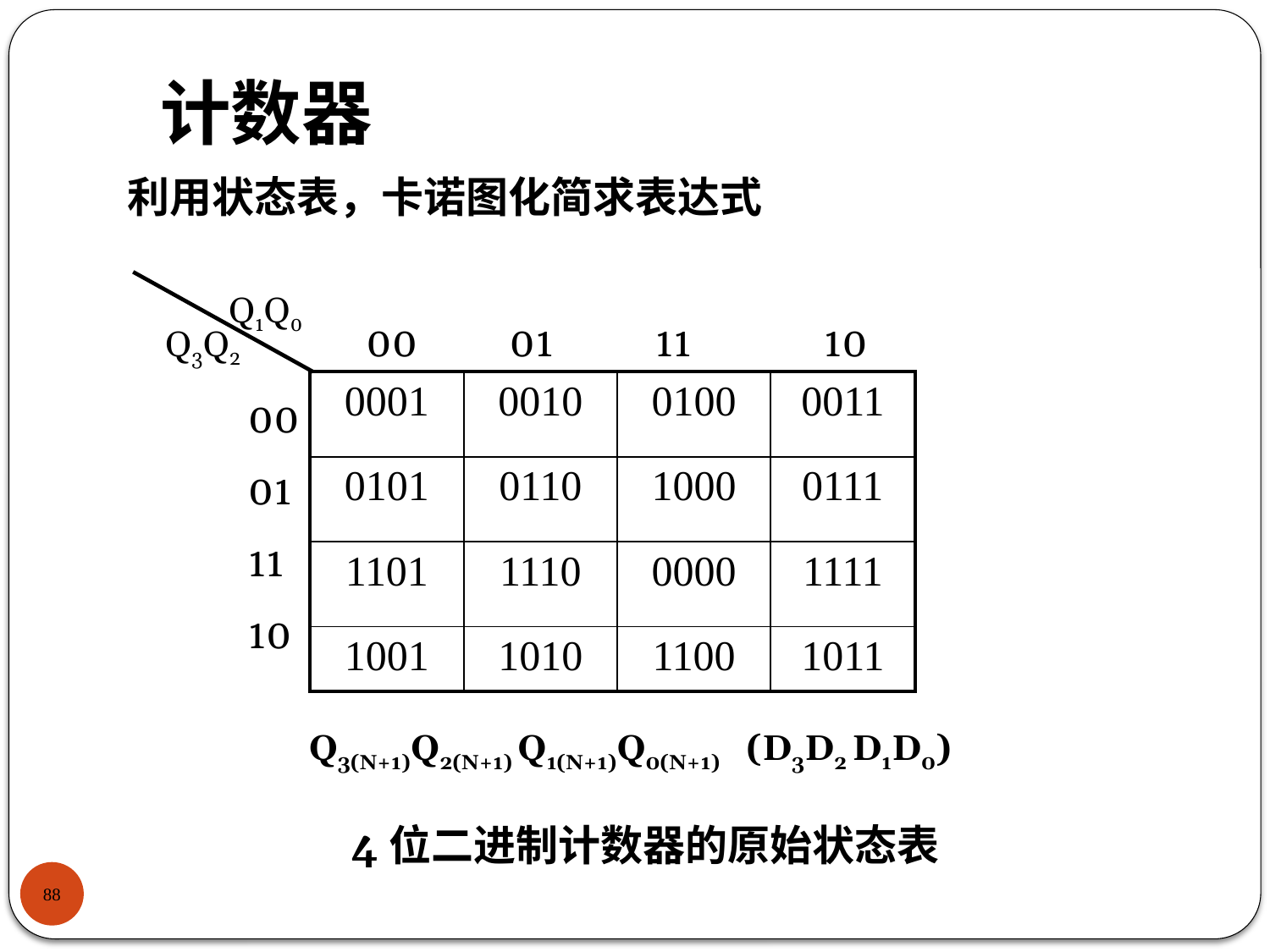

# 计数器
利用状态表，卡诺图化简求表达式

Q1Q0
00         01          11             10
Q3Q2
| 0001 | 0010 | 0100 | 0011 |
| --- | --- | --- | --- |
| 0101 | 0110 | 1000 | 0111 |
| 1101 | 1110 | 0000 | 1111 |
| 1001 | 1010 | 1100 | 1011 |
00
01
11
10
Q3(N+1)Q2(N+1) Q1(N+1)Q0(N+1)     (D3D2 D1D0)
     4位二进制计数器的原始状态表
88